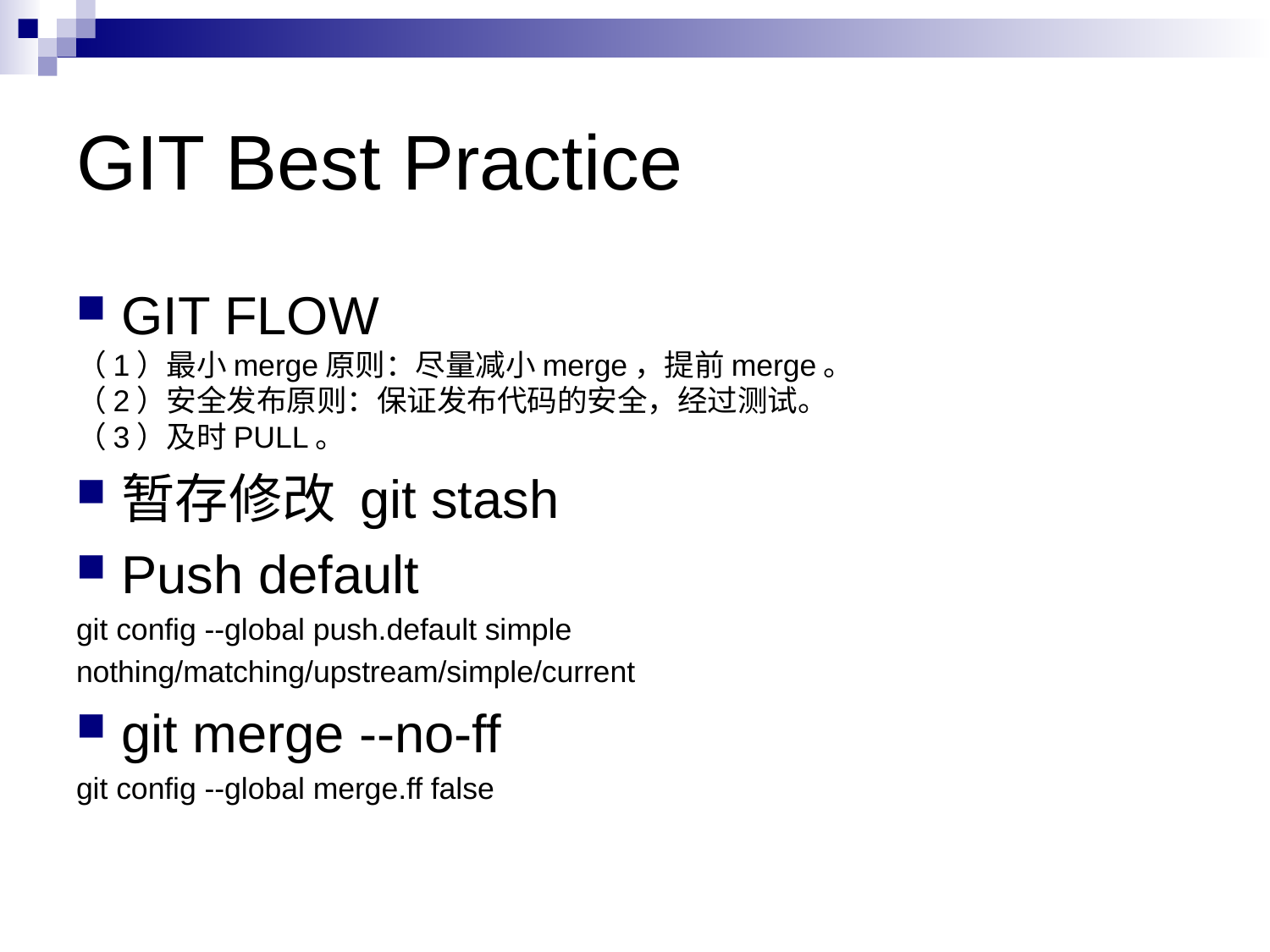

# GIT Best Practice
GIT FLOW
（1）最小merge原则：尽量减小merge，提前merge。
（2）安全发布原则：保证发布代码的安全，经过测试。
（3）及时PULL。
暂存修改 git stash
Push default
git config --global push.default simple
nothing/matching/upstream/simple/current
git merge --no-ff
git config --global merge.ff false